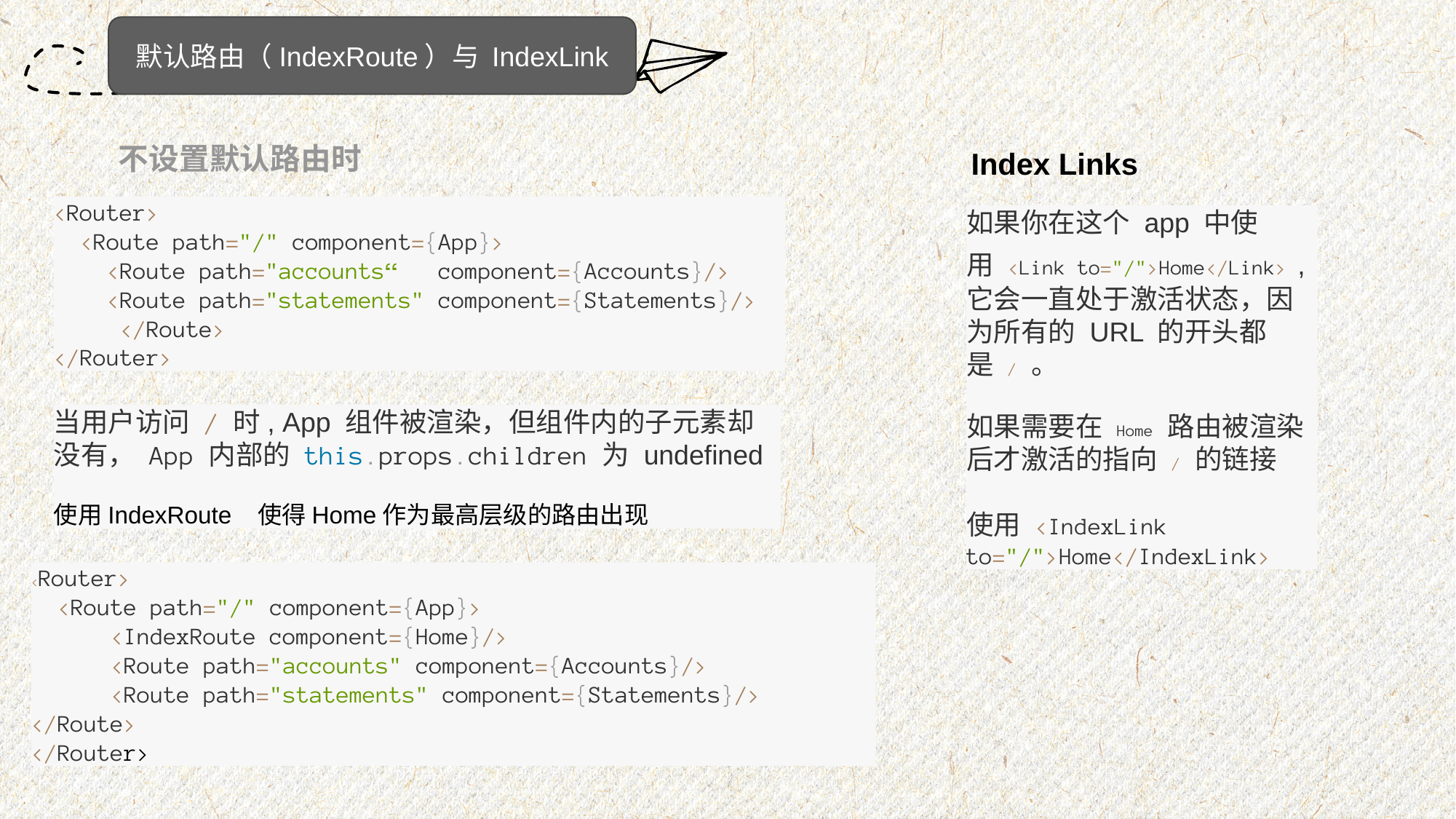

默认路由（IndexRoute）与 IndexLink
不设置默认路由时
，
Index Links
<Router>
  <Route path="/" component={App}>
    <Route path="accounts“   component={Accounts}/>
    <Route path="statements" component={Statements}/>        </Route>
</Router>
如果你在这个 app 中使用 <Link to="/">Home</Link> ,
它会一直处于激活状态，因为所有的 URL 的开头都是 / 。

如果需要在 Home 路由被渲染后才激活的指向 / 的链接

使用 <IndexLink to="/">Home</IndexLink>
当用户访问 / 时, App 组件被渲染，但组件内的子元素却没有， App 内部的 this.props.children 为 undefined

使用IndexRoute   使得Home作为最高层级的路由出现
<Router>
  <Route path="/" component={App}>
      <IndexRoute component={Home}/>
      <Route path="accounts" component={Accounts}/>
      <Route path="statements" component={Statements}/>  </Route>
</Router>